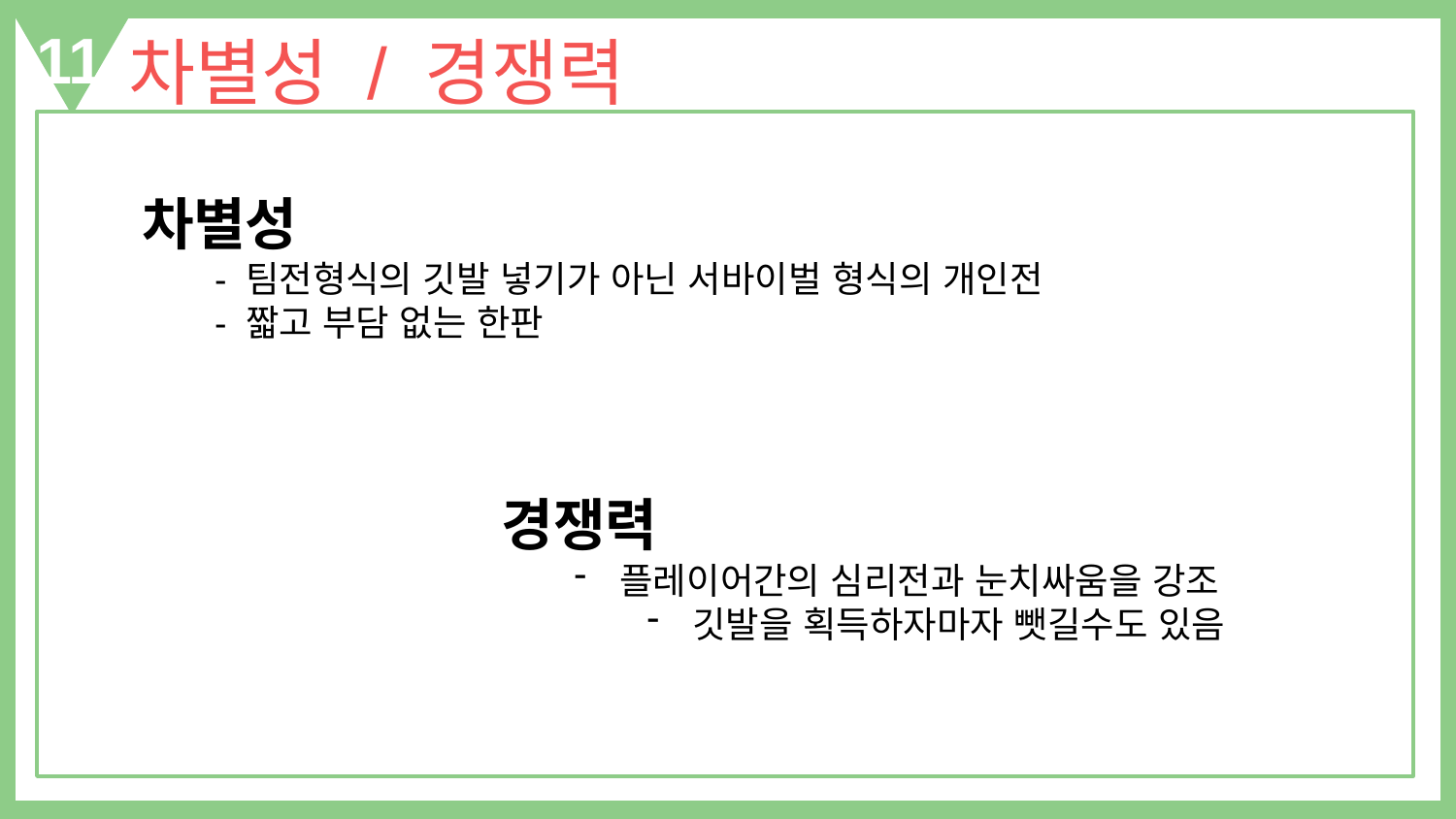

11
차별성 / 경쟁력
차별성
- 팀전형식의 깃발 넣기가 아닌 서바이벌 형식의 개인전
- 짧고 부담 없는 한판

경쟁력
플레이어간의 심리전과 눈치싸움을 강조
깃발을 획득하자마자 뺏길수도 있음